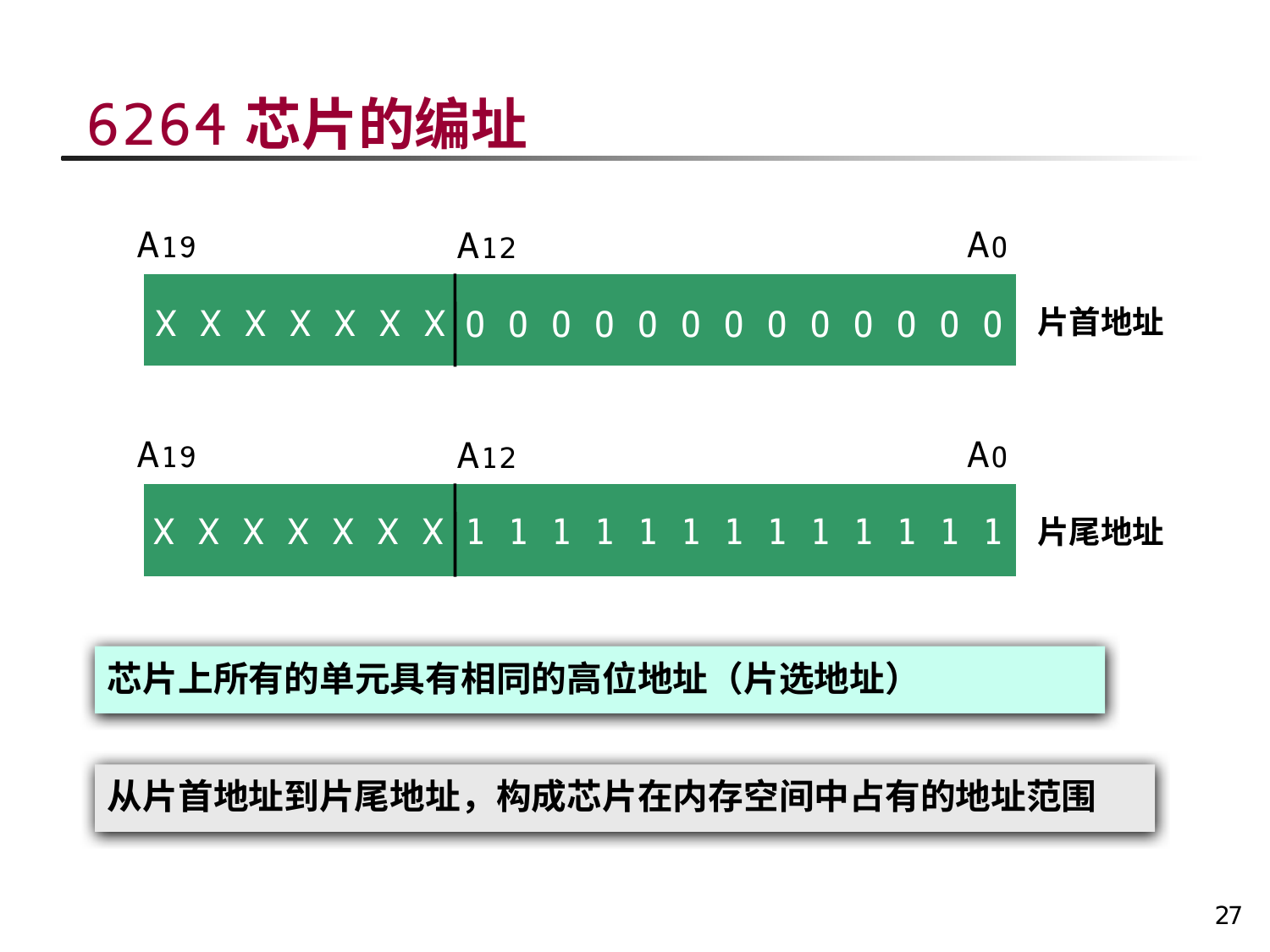

# 6264芯片的编址
A19
A0
A12

X  X  X  X  X  X  X
0  0  0  0  0  0  0  0  0  0  0  0  0
片首地址
A19
A0
A12

X  X  X  X  X  X  X
1  1  1  1  1  1  1  1  1  1  1  1  1
片尾地址
芯片上所有的单元具有相同的高位地址（片选地址）
从片首地址到片尾地址，构成芯片在内存空间中占有的地址范围
27